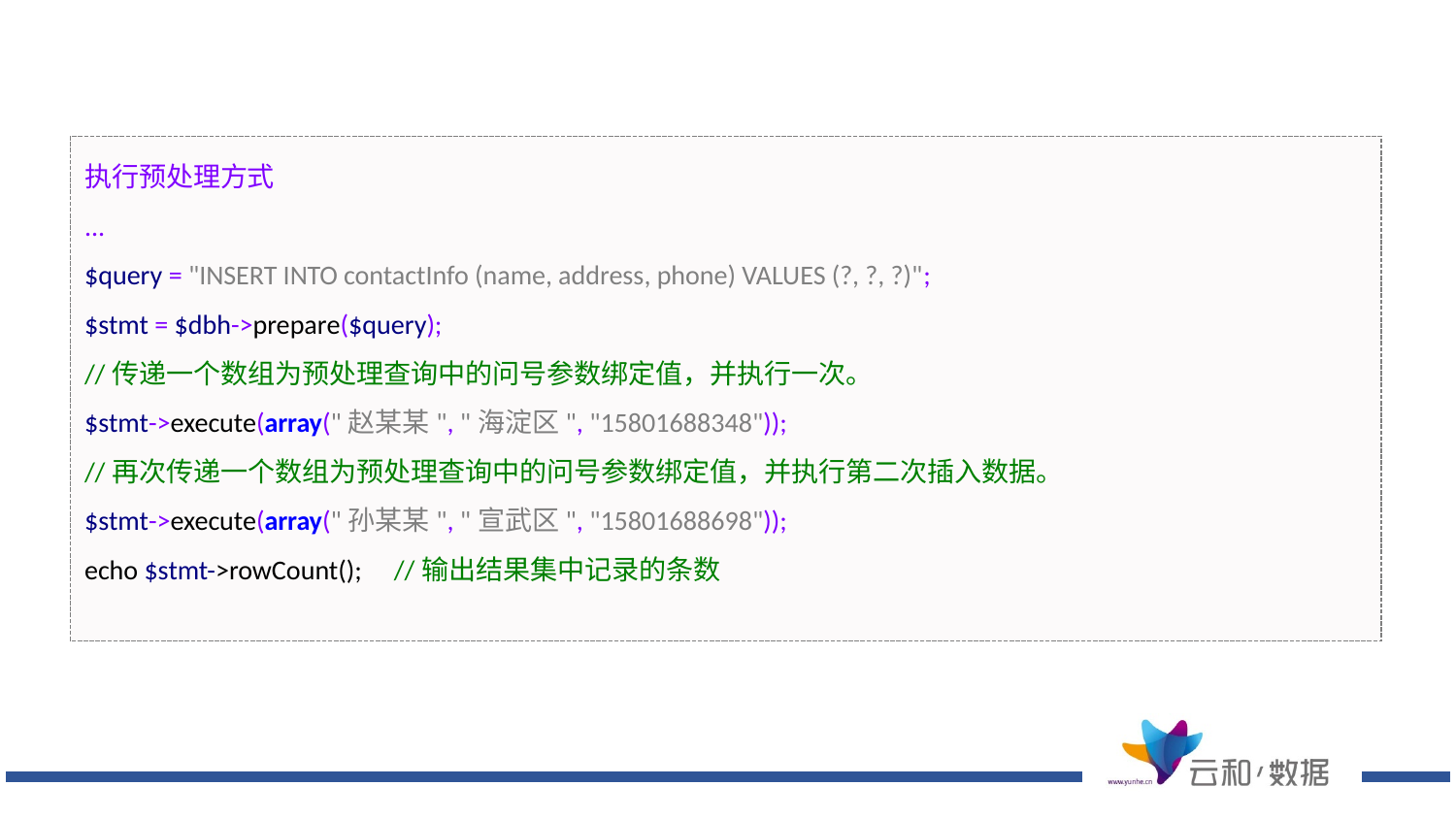

执行预处理方式
...
$query = "INSERT INTO contactInfo (name, address, phone) VALUES (?, ?, ?)";
$stmt = $dbh->prepare($query);
//传递一个数组为预处理查询中的问号参数绑定值，并执行一次。
$stmt->execute(array("赵某某", "海淀区", "15801688348"));
//再次传递一个数组为预处理查询中的问号参数绑定值，并执行第二次插入数据。
$stmt->execute(array("孙某某", "宣武区", "15801688698"));
echo $stmt->rowCount();	   //输出结果集中记录的条数